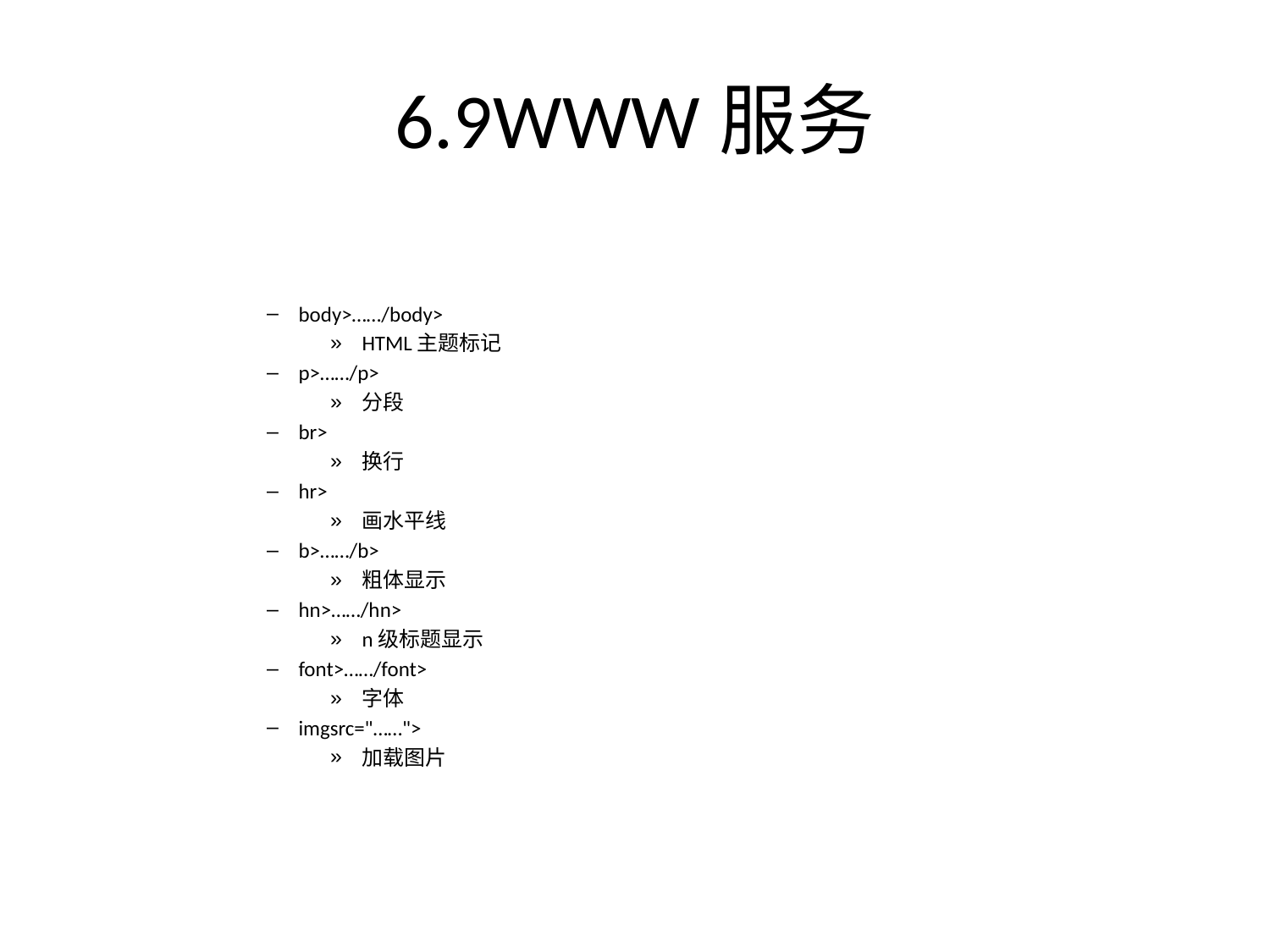

# 6.9WWW服务

body>……/body>
HTML主题标记
p>……/p>
分段
br>
换行
hr>
画水平线
b>……/b>
粗体显示
hn>……/hn>
n级标题显示
font>……/font>
字体
imgsrc="……">
加载图片